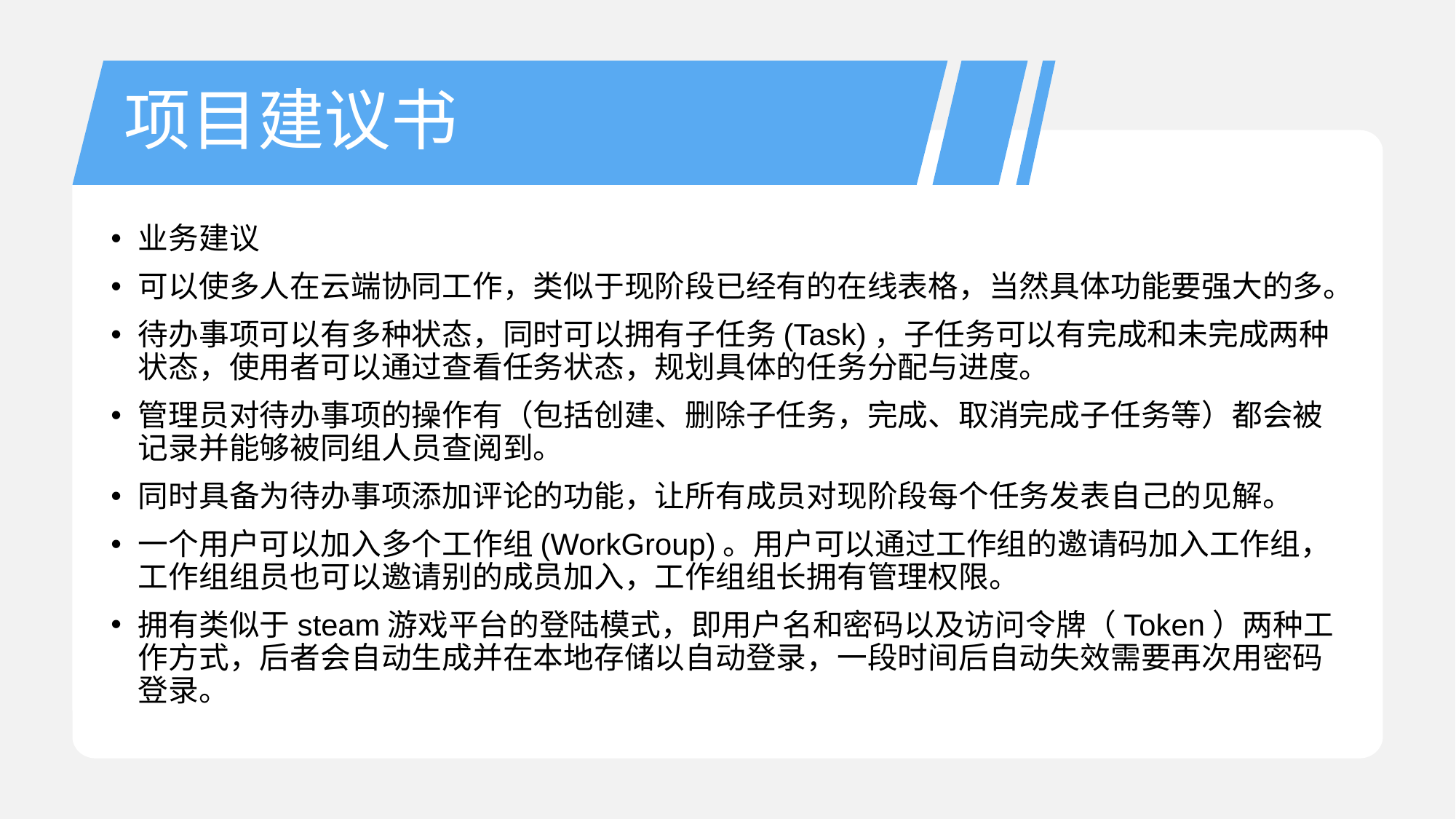

# 项目建议书
业务建议
可以使多人在云端协同工作，类似于现阶段已经有的在线表格，当然具体功能要强大的多。
待办事项可以有多种状态，同时可以拥有子任务(Task)，子任务可以有完成和未完成两种状态，使用者可以通过查看任务状态，规划具体的任务分配与进度。
管理员对待办事项的操作有（包括创建、删除子任务，完成、取消完成子任务等）都会被记录并能够被同组人员查阅到。
同时具备为待办事项添加评论的功能，让所有成员对现阶段每个任务发表自己的见解。
一个用户可以加入多个工作组(WorkGroup)。用户可以通过工作组的邀请码加入工作组，工作组组员也可以邀请别的成员加入，工作组组长拥有管理权限。
拥有类似于steam游戏平台的登陆模式，即用户名和密码以及访问令牌（Token）两种工作方式，后者会自动生成并在本地存储以自动登录，一段时间后自动失效需要再次用密码登录。